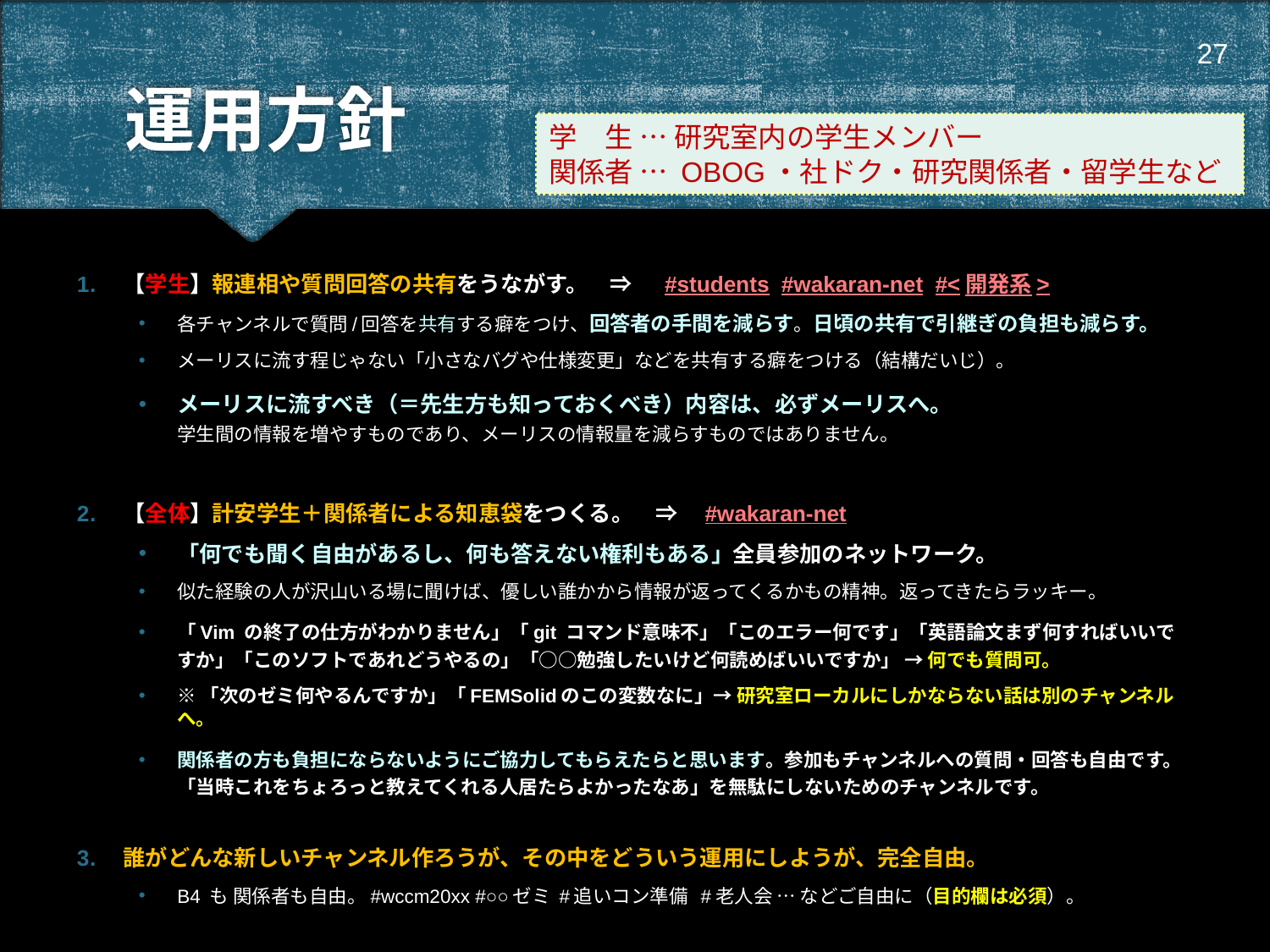

27
# 運用方針
学　生 … 研究室内の学生メンバー
関係者 … OBOG・社ドク・研究関係者・留学生など
【学生】報連相や質問回答の共有をうながす。　⇒　 #students  #wakaran-net  #<開発系>
各チャンネルで質問/回答を共有する癖をつけ、回答者の手間を減らす。日頃の共有で引継ぎの負担も減らす。
メーリスに流す程じゃない「小さなバグや仕様変更」などを共有する癖をつける（結構だいじ）。
メーリスに流すべき（＝先生方も知っておくべき）内容は、必ずメーリスへ。
学生間の情報を増やすものであり、メーリスの情報量を減らすものではありません。

【全体】計安学生＋関係者による知恵袋をつくる。　⇒　#wakaran-net
「何でも聞く自由があるし、何も答えない権利もある」全員参加のネットワーク。
似た経験の人が沢山いる場に聞けば、優しい誰かから情報が返ってくるかもの精神。返ってきたらラッキー。
「Vim の終了の仕方がわかりません」「git コマンド意味不」「このエラー何です」「英語論文まず何すればいいですか」「このソフトであれどうやるの」「○○勉強したいけど何読めばいいですか」 → 何でも質問可。
※「次のゼミ何やるんですか」「FEMSolidのこの変数なに」→ 研究室ローカルにしかならない話は別のチャンネルへ。
関係者の方も負担にならないようにご協力してもらえたらと思います。参加もチャンネルへの質問・回答も自由です。「当時これをちょろっと教えてくれる人居たらよかったなあ」を無駄にしないためのチャンネルです。
誰がどんな新しいチャンネル作ろうが、その中をどういう運用にしようが、完全自由。
B4 も 関係者も自由。#wccm20xx #○○ゼミ #追いコン準備  #老人会 … などご自由に（目的欄は必須）。